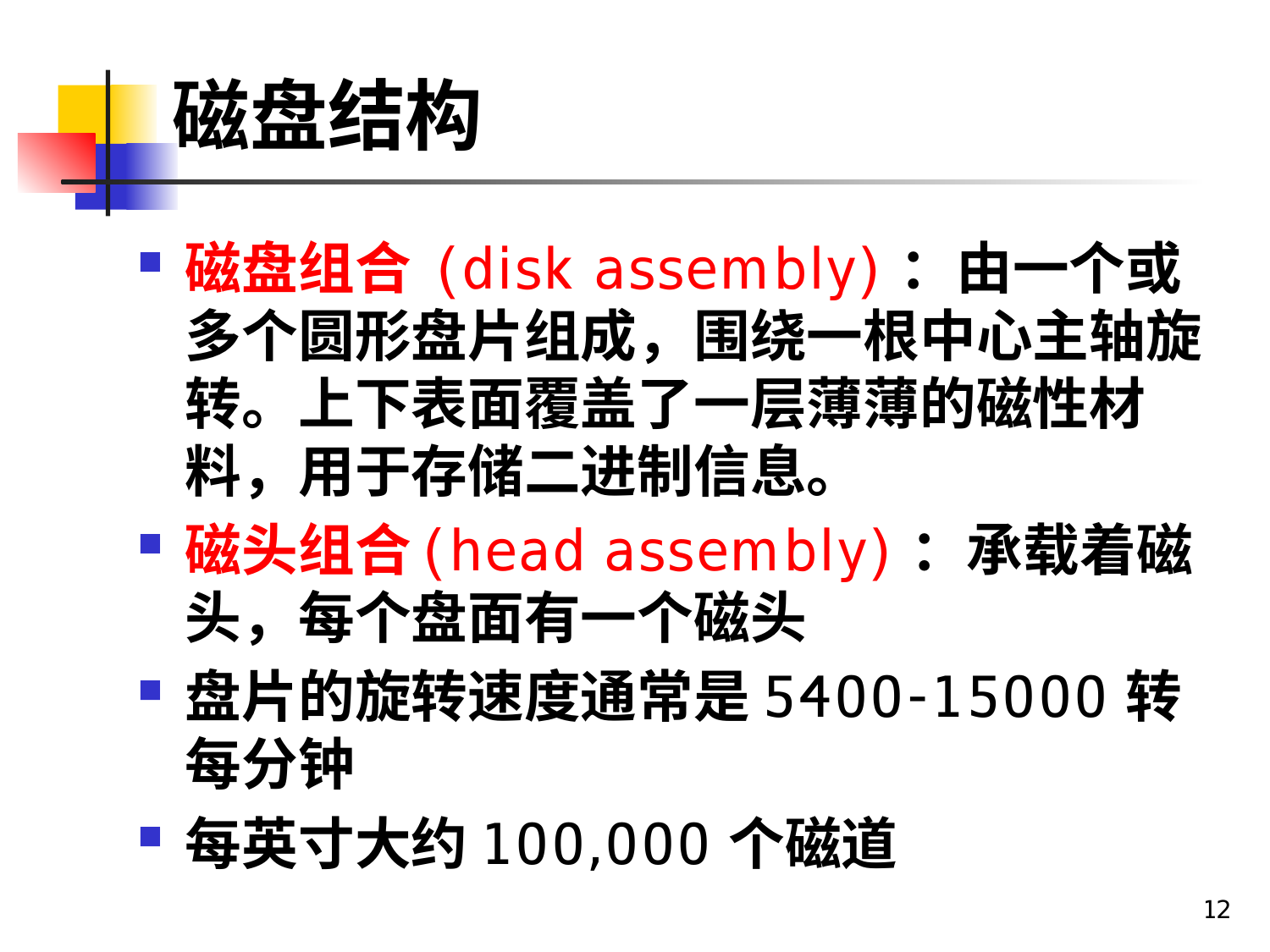

# 磁盘结构
磁盘组合 (disk assembly)：由一个或多个圆形盘片组成，围绕一根中心主轴旋转。上下表面覆盖了一层薄薄的磁性材料，用于存储二进制信息。
磁头组合(head assembly)：承载着磁头，每个盘面有一个磁头
盘片的旋转速度通常是5400-15000转每分钟
每英寸大约100,000个磁道
12